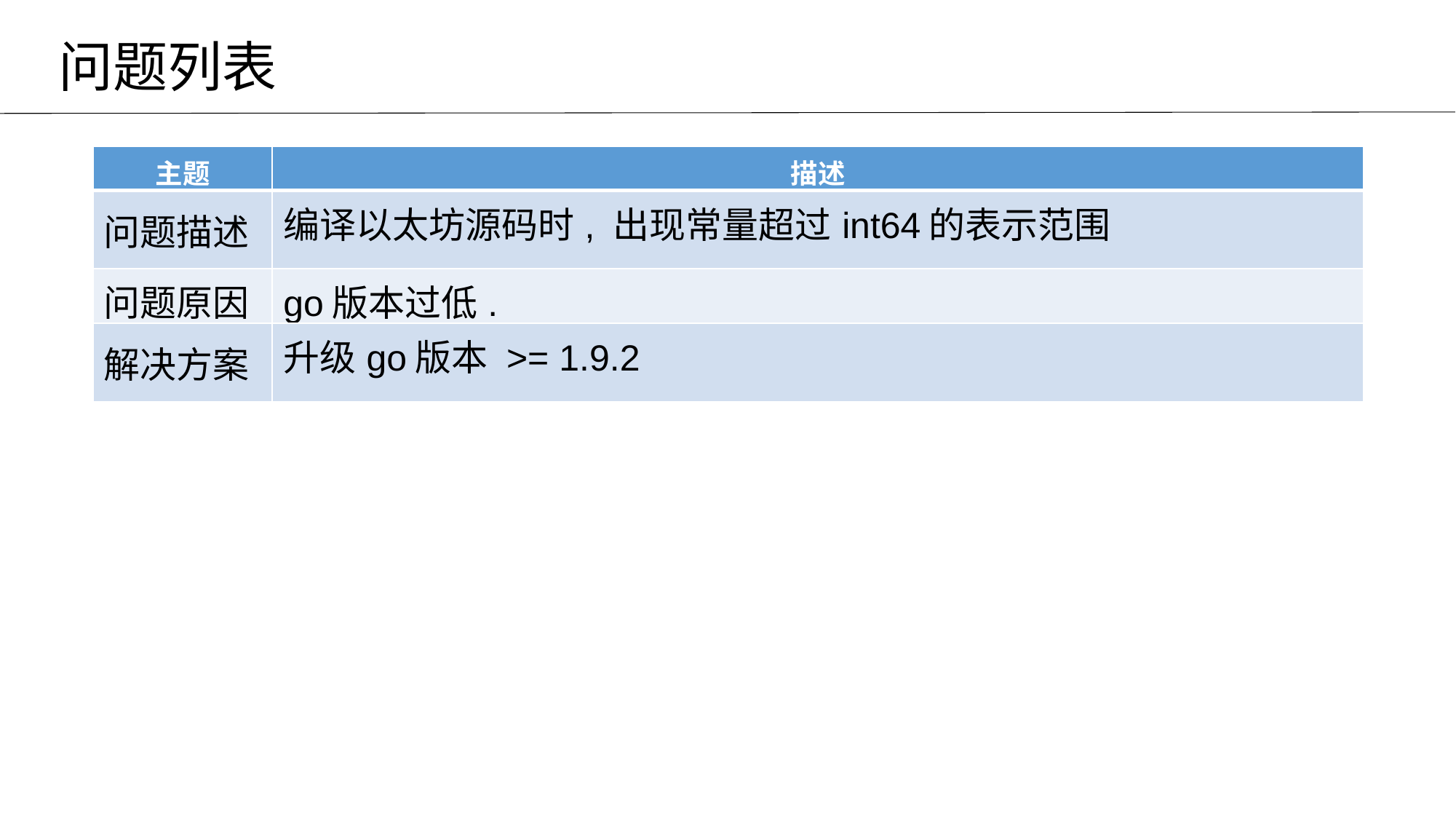

问题列表
| 主题 | 描述 |
| --- | --- |
| 问题描述 | 编译以太坊源码时, 出现常量超过int64的表示范围 |
| 问题原因 | go版本过低. |
| 解决方案 | 升级go版本 >= 1.9.2 |